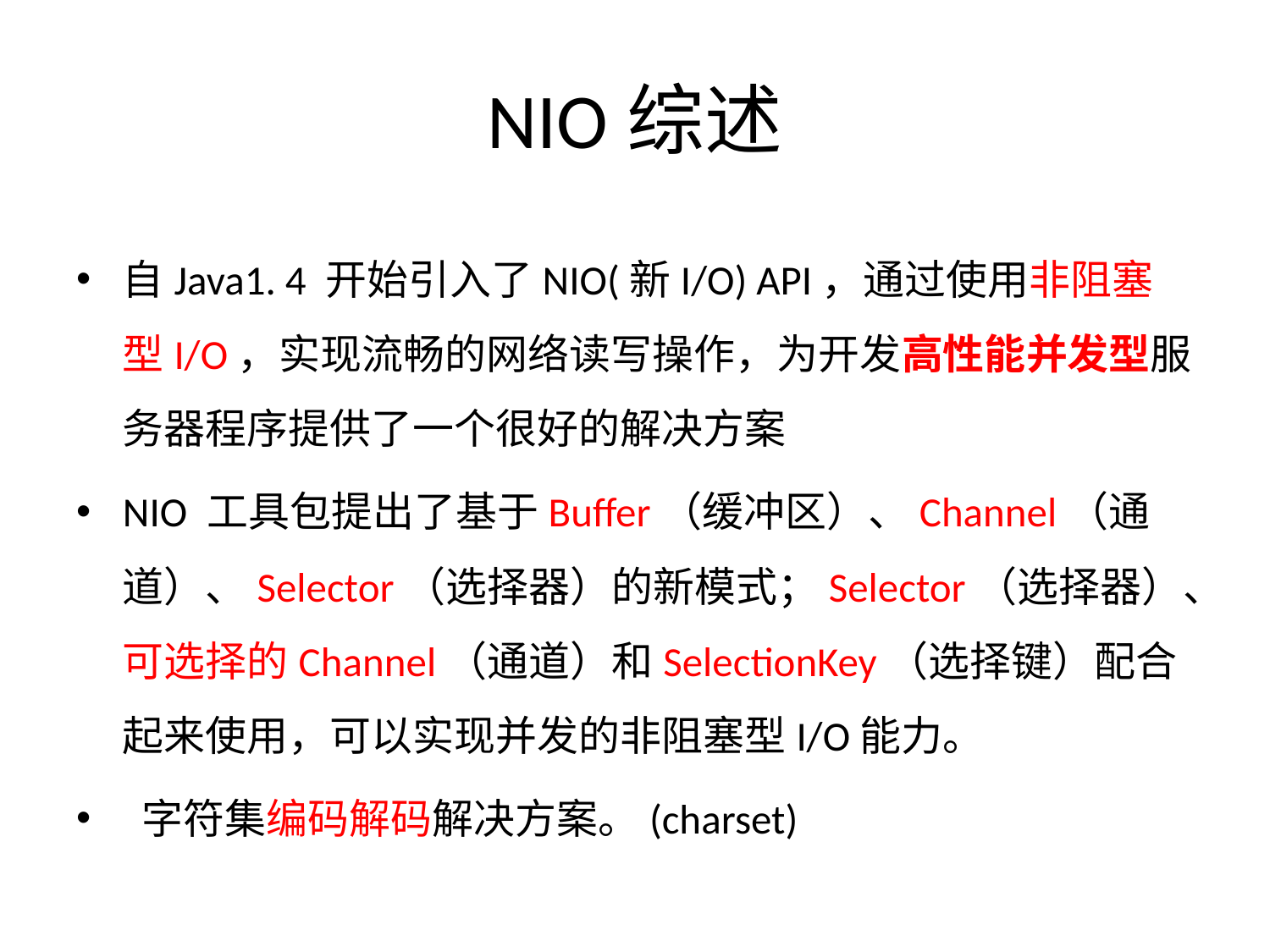

# NIO综述
自Java1. 4 开始引入了NIO(新I/O) API，通过使用非阻塞型I/O，实现流畅的网络读写操作，为开发高性能并发型服务器程序提供了一个很好的解决方案
NIO 工具包提出了基于Buffer（缓冲区）、Channel（通道）、Selector（选择器）的新模式；Selector（选择器）、可选择的Channel（通道）和SelectionKey（选择键）配合起来使用，可以实现并发的非阻塞型I/O能力。
 字符集编码解码解决方案。(charset)